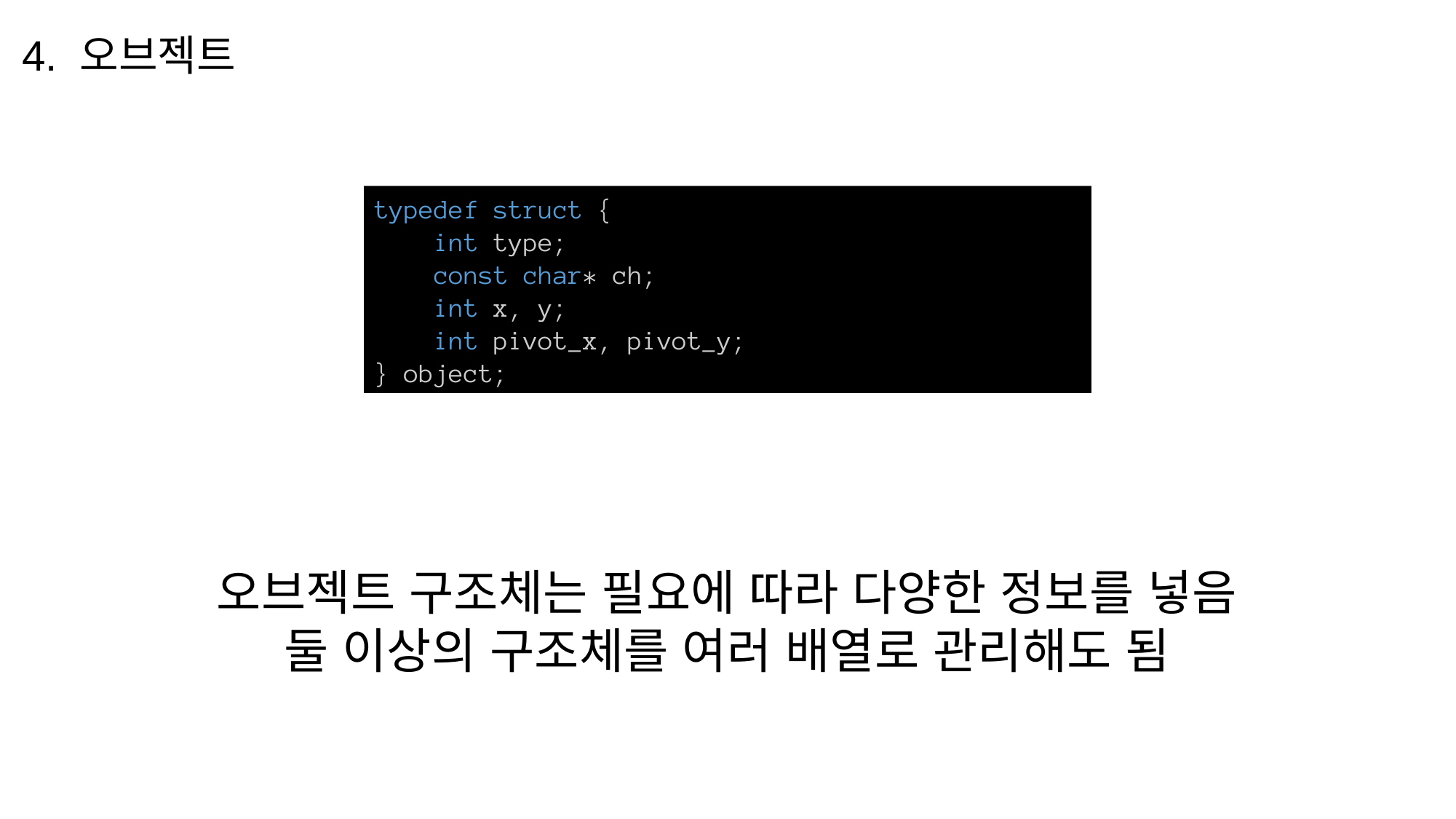

4. 오브젝트
typedef struct {
    int type;
    const char* ch;
    int x, y;
    int pivot_x, pivot_y;
} object;
오브젝트 구조체는 필요에 따라 다양한 정보를 넣음
둘 이상의 구조체를 여러 배열로 관리해도 됨